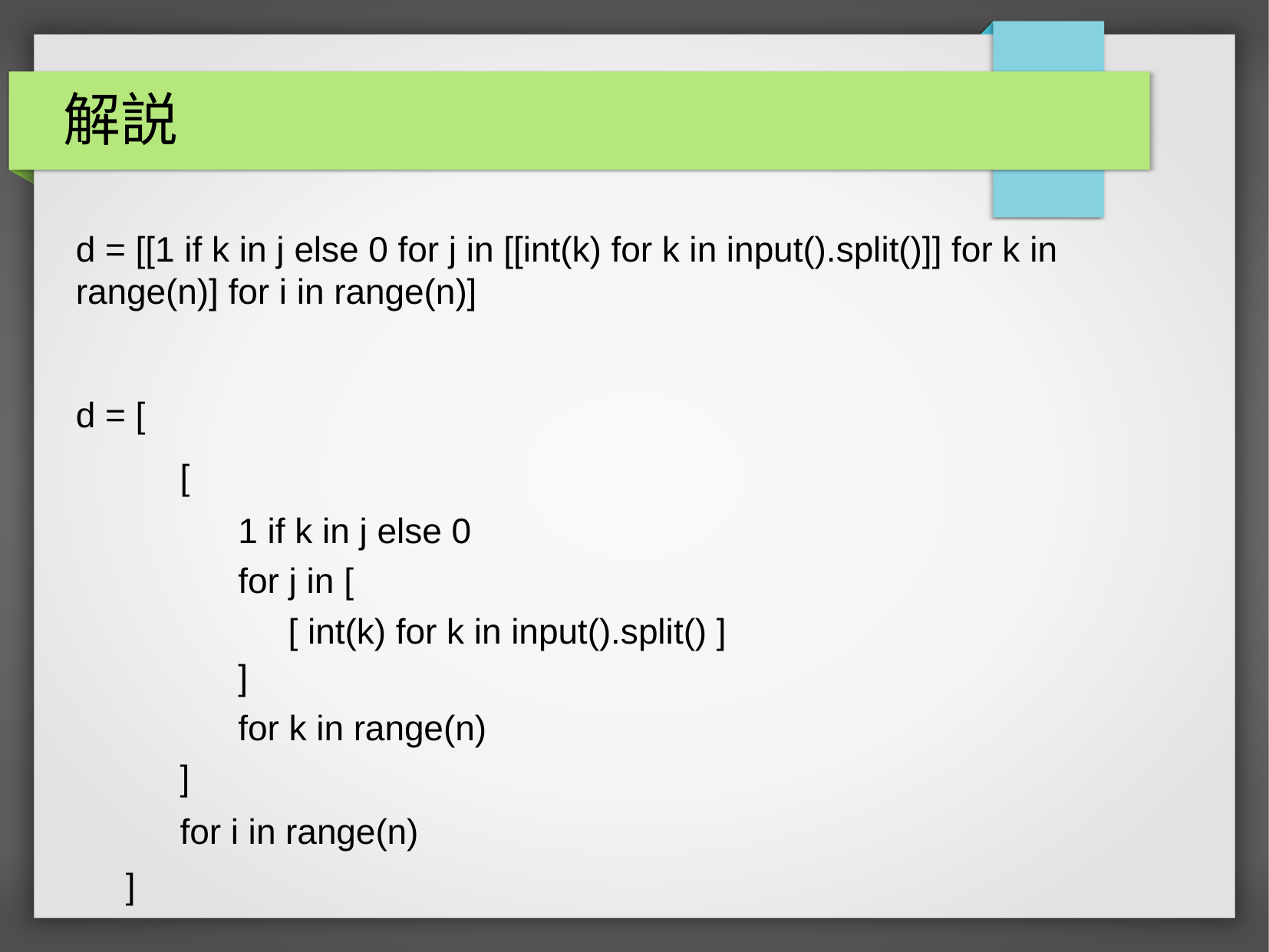

解説
d = [[1 if k in j else 0 for j in [[int(k) for k in input().split()]] for k in range(n)] for i in range(n)]

d = [
[
1 if k in j else 0
for j in [
[ int(k) for k in input().split() ]
]
for k in range(n)
]
for i in range(n)
]